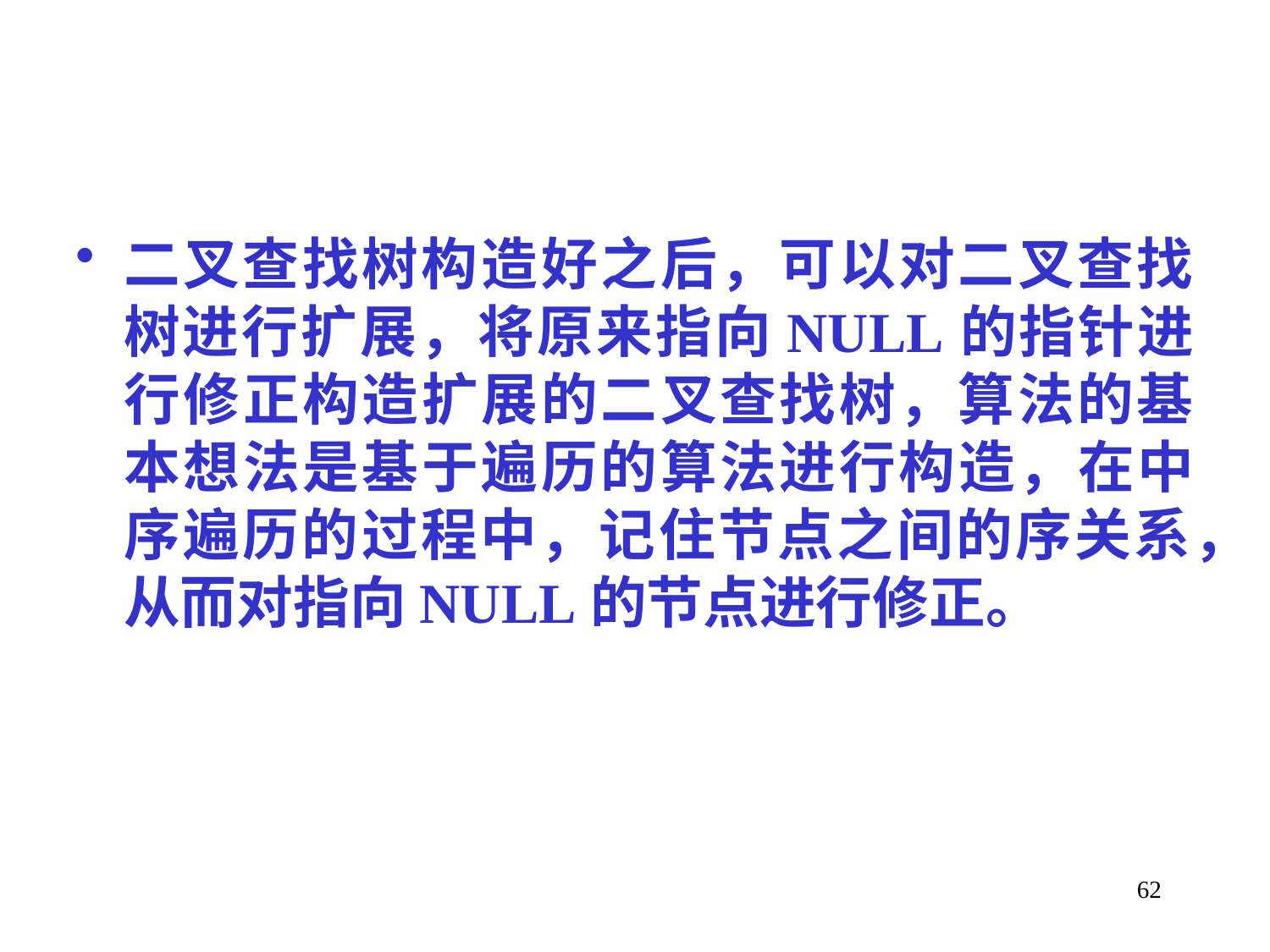

二叉查找树构造好之后，可以对二叉查找树进行扩展，将原来指向NULL的指针进行修正构造扩展的二叉查找树，算法的基本想法是基于遍历的算法进行构造，在中序遍历的过程中，记住节点之间的序关系，从而对指向NULL的节点进行修正。
62